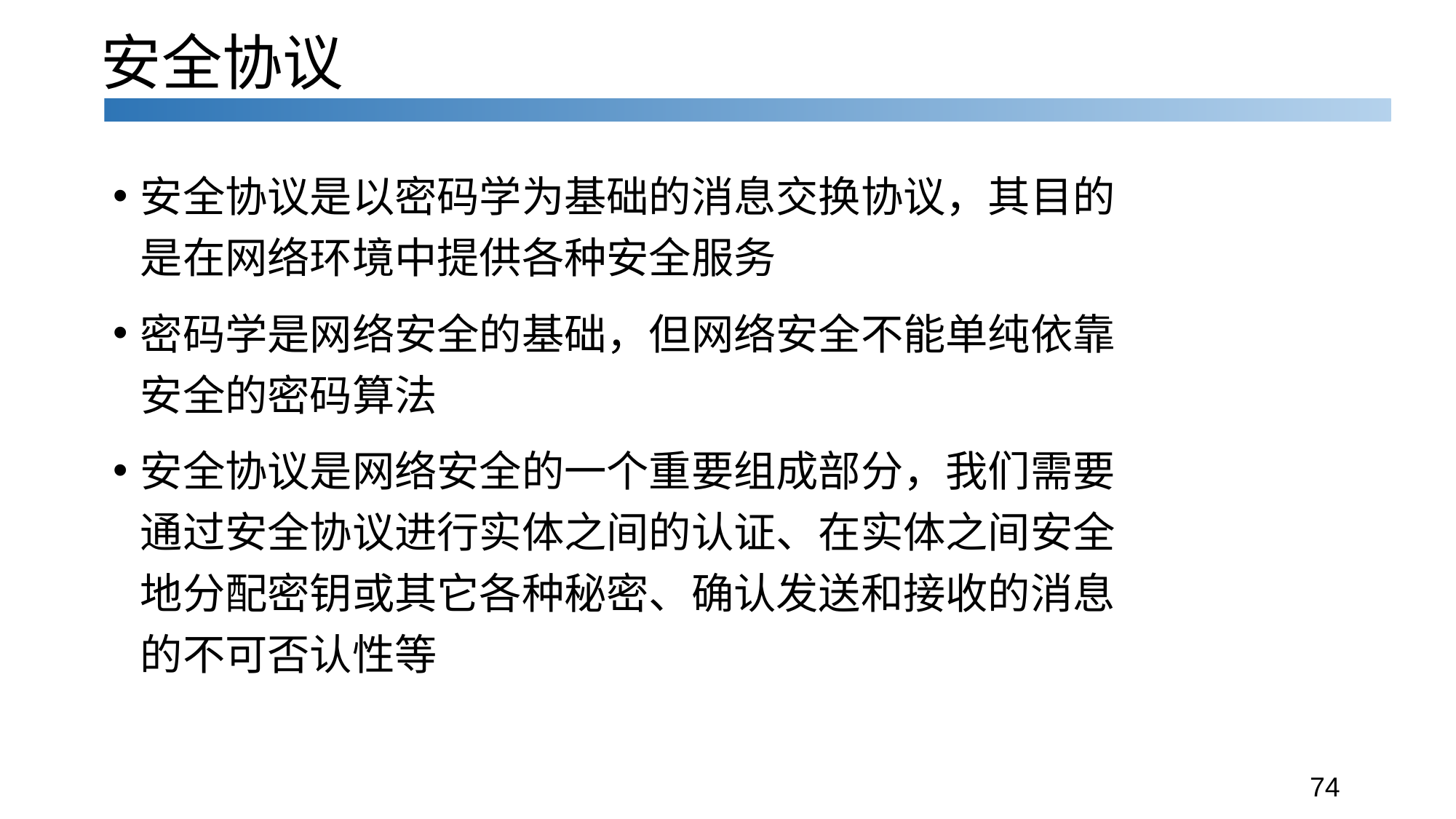

# 安全协议

安全协议是以密码学为基础的消息交换协议，其目的是在网络环境中提供各种安全服务
密码学是网络安全的基础，但网络安全不能单纯依靠安全的密码算法
安全协议是网络安全的一个重要组成部分，我们需要通过安全协议进行实体之间的认证、在实体之间安全地分配密钥或其它各种秘密、确认发送和接收的消息的不可否认性等
74